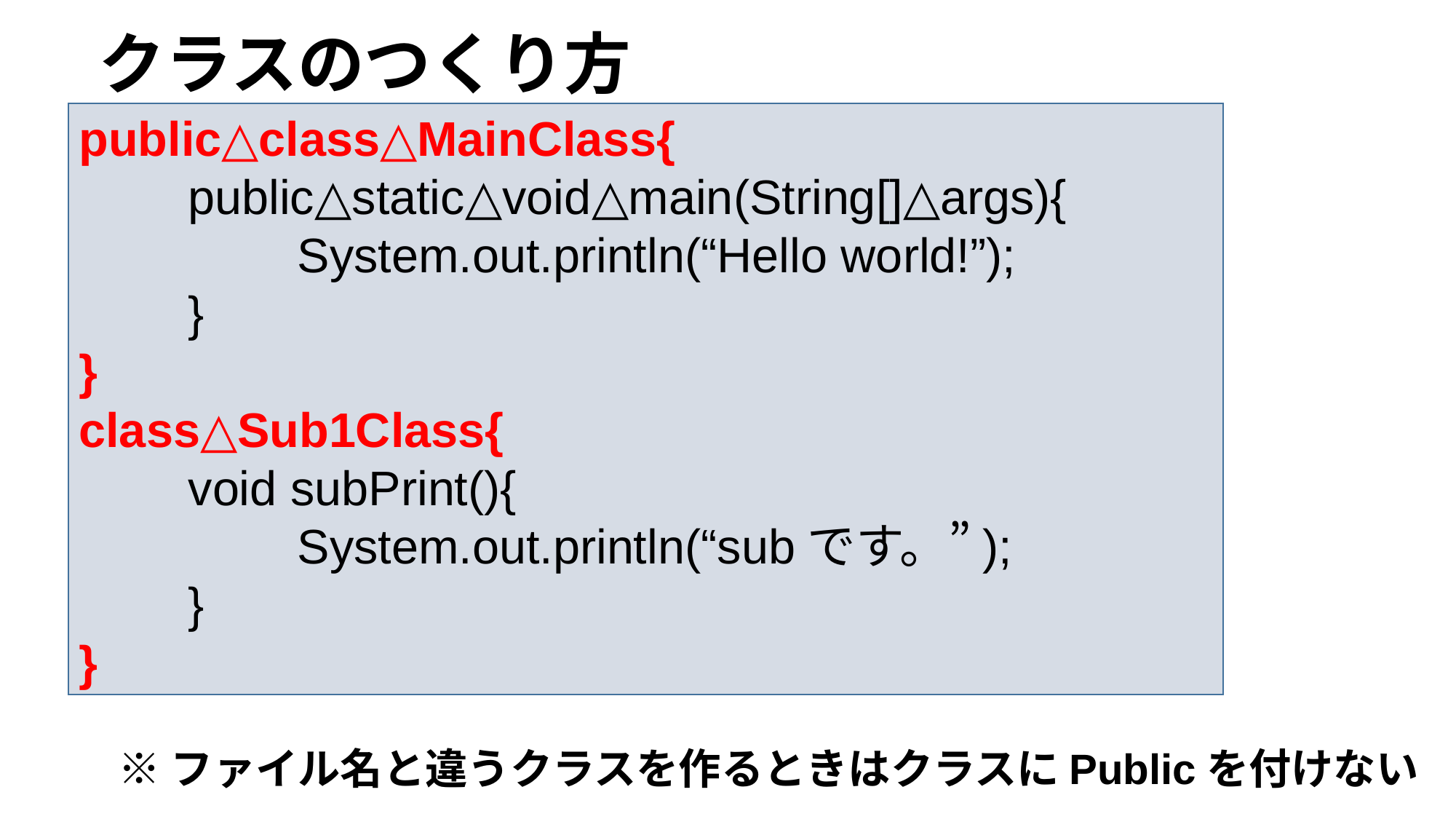

# クラスのつくり方
public△class△MainClass{
	public△static△void△main(String[]△args){
		System.out.println(“Hello world!”);
	}
}
class△Sub1Class{
	void subPrint(){
		System.out.println(“subです。”);
	}
}
※ファイル名と違うクラスを作るときはクラスにPublicを付けない